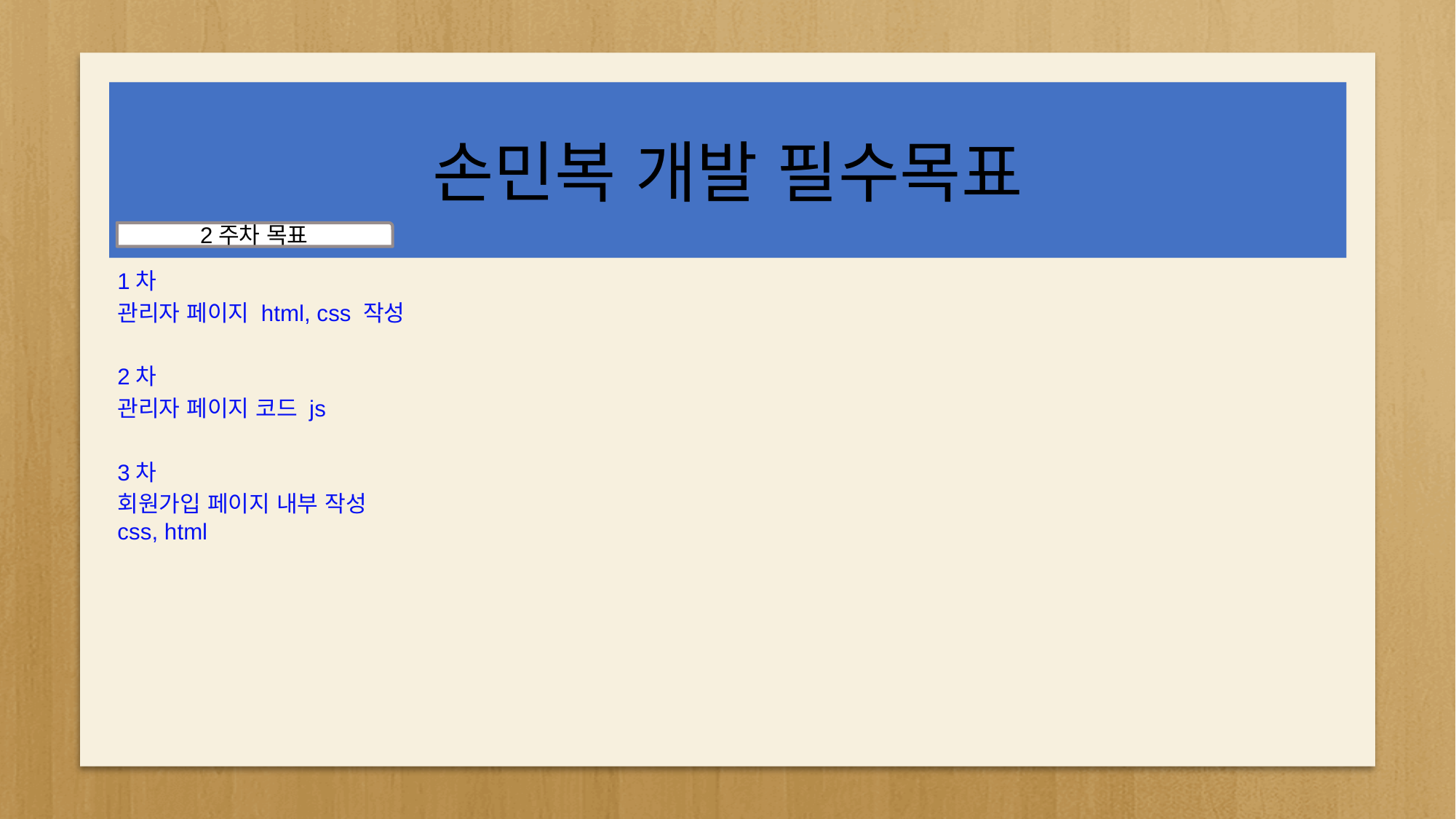

# 손민복 개발 필수목표
2주차 목표
1차
관리자 페이지 html, css 작성

2차
관리자 페이지 코드 js

3차
회원가입 페이지 내부 작성
css, html